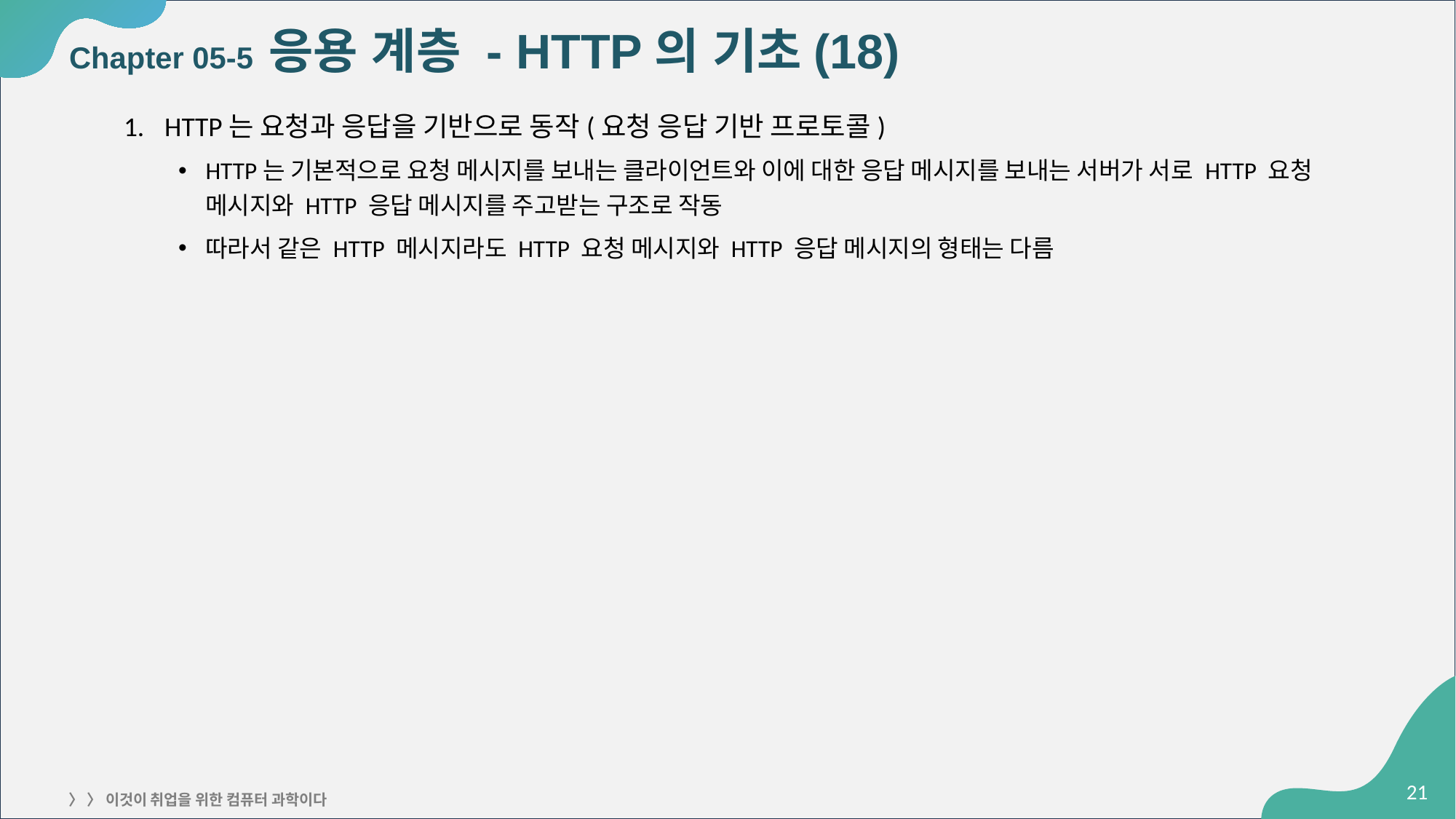

# Chapter 05-5 응용 계층 - HTTP의 기초(18)
HTTP는 요청과 응답을 기반으로 동작(요청 응답 기반 프로토콜)
HTTP는 기본적으로 요청 메시지를 보내는 클라이언트와 이에 대한 응답 메시지를 보내는 서버가 서로 HTTP 요청 메시지와 HTTP 응답 메시지를 주고받는 구조로 작동
따라서 같은 HTTP 메시지라도 HTTP 요청 메시지와 HTTP 응답 메시지의 형태는 다름
21
〉 〉 이것이 취업을 위한 컴퓨터 과학이다